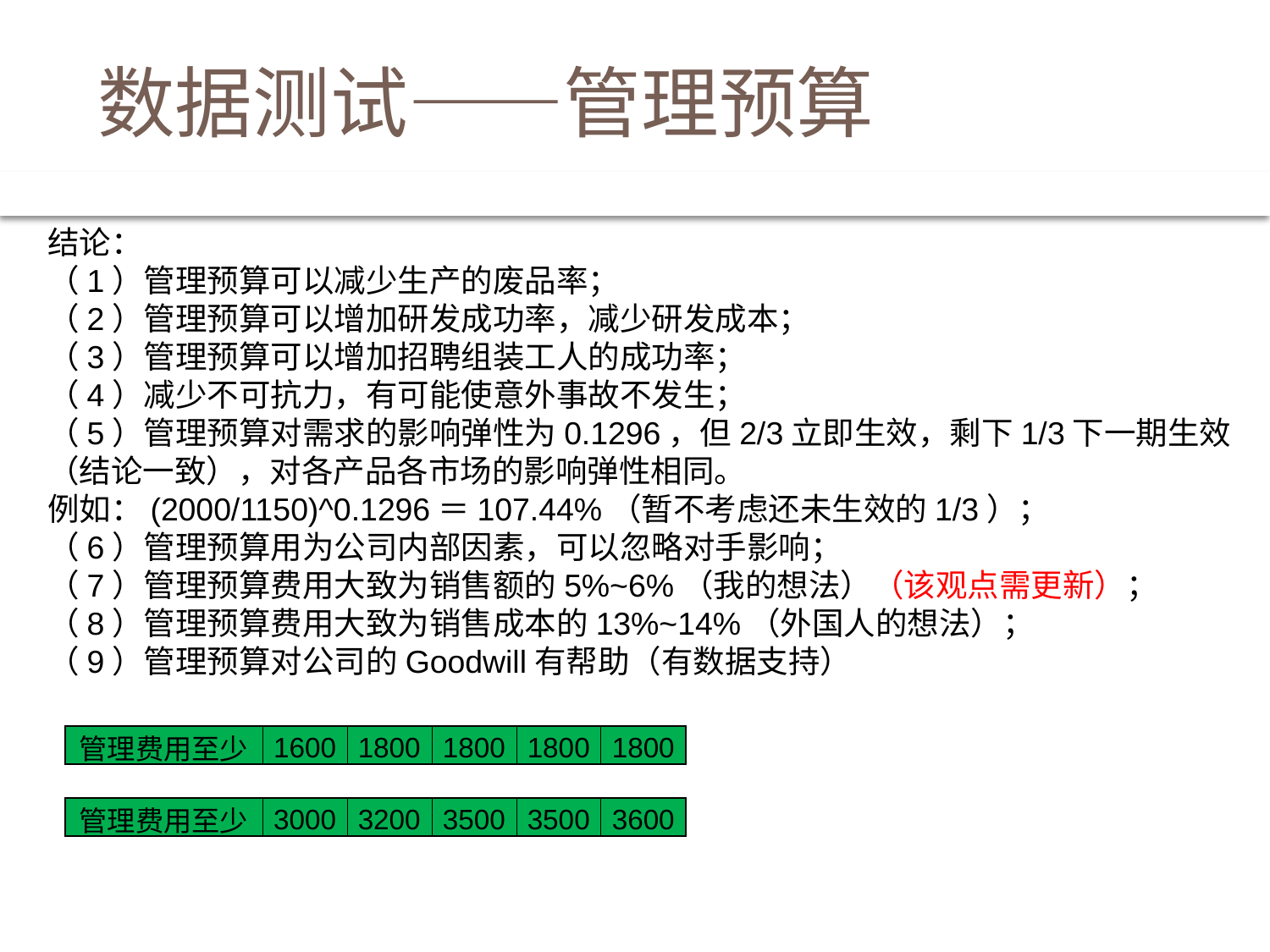

# 数据测试——管理预算
结论：
（1）管理预算可以减少生产的废品率；
（2）管理预算可以增加研发成功率，减少研发成本；
（3）管理预算可以增加招聘组装工人的成功率；
（4）减少不可抗力，有可能使意外事故不发生；
（5）管理预算对需求的影响弹性为0.1296，但2/3立即生效，剩下1/3下一期生效（结论一致），对各产品各市场的影响弹性相同。
例如：(2000/1150)^0.1296＝107.44%（暂不考虑还未生效的1/3）；
（6）管理预算用为公司内部因素，可以忽略对手影响；
（7）管理预算费用大致为销售额的5%~6%（我的想法）（该观点需更新）；
（8）管理预算费用大致为销售成本的13%~14%（外国人的想法）；
（9）管理预算对公司的Goodwill有帮助（有数据支持）

| 管理费用至少 | 1600 | 1800 | 1800 | 1800 | 1800 |
| --- | --- | --- | --- | --- | --- |
| 管理费用至少 | 3000 | 3200 | 3500 | 3500 | 3600 |
| --- | --- | --- | --- | --- | --- |